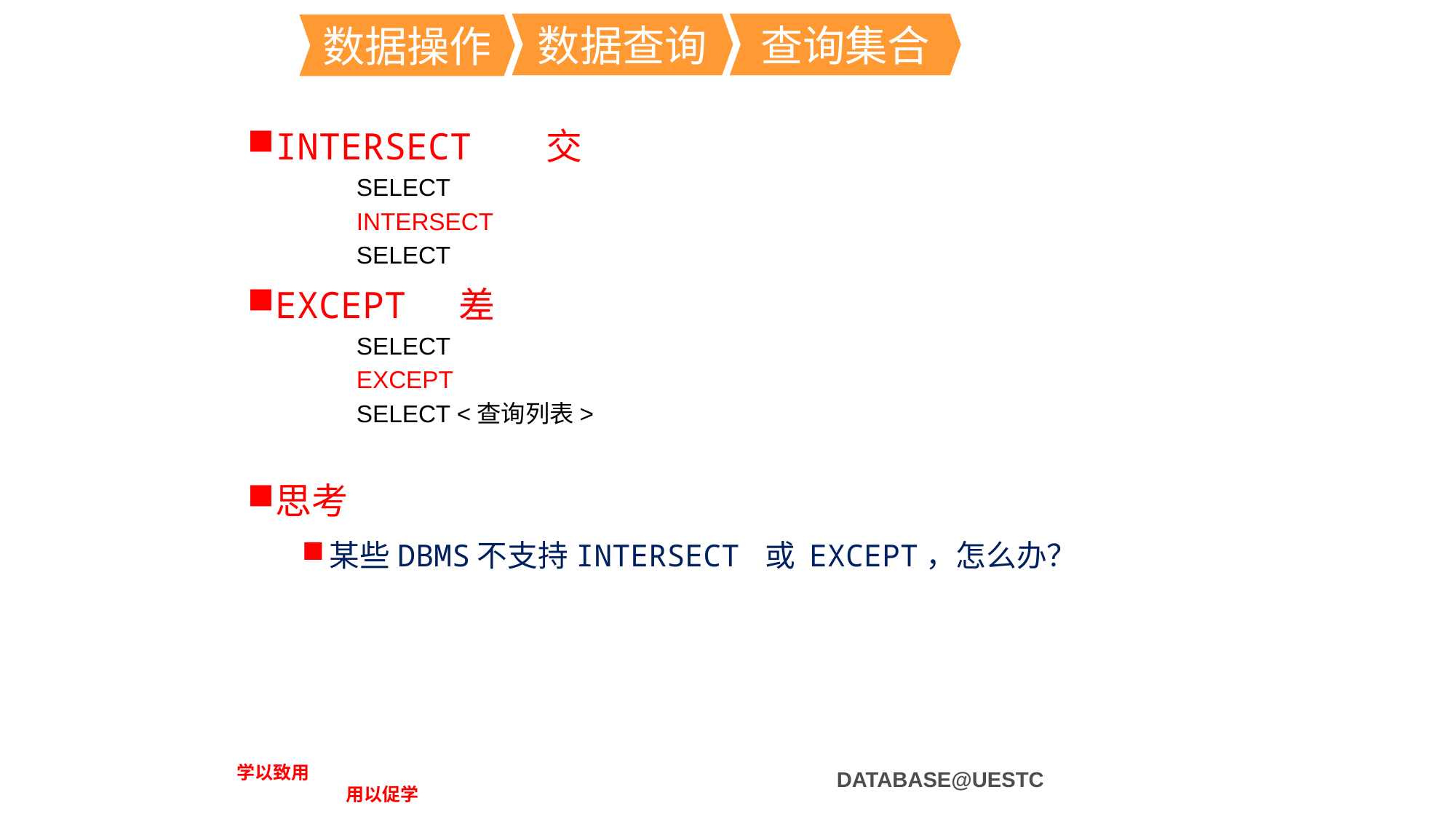

数据查询
查询集合
数据操作
INTERSECT   交
SELECT
INTERSECT
SELECT
EXCEPT  差
SELECT
EXCEPT
SELECT <查询列表>

思考
某些DBMS不支持INTERSECT 或 EXCEPT，怎么办？

学以致用
	用以促学
DATABASE@UESTC